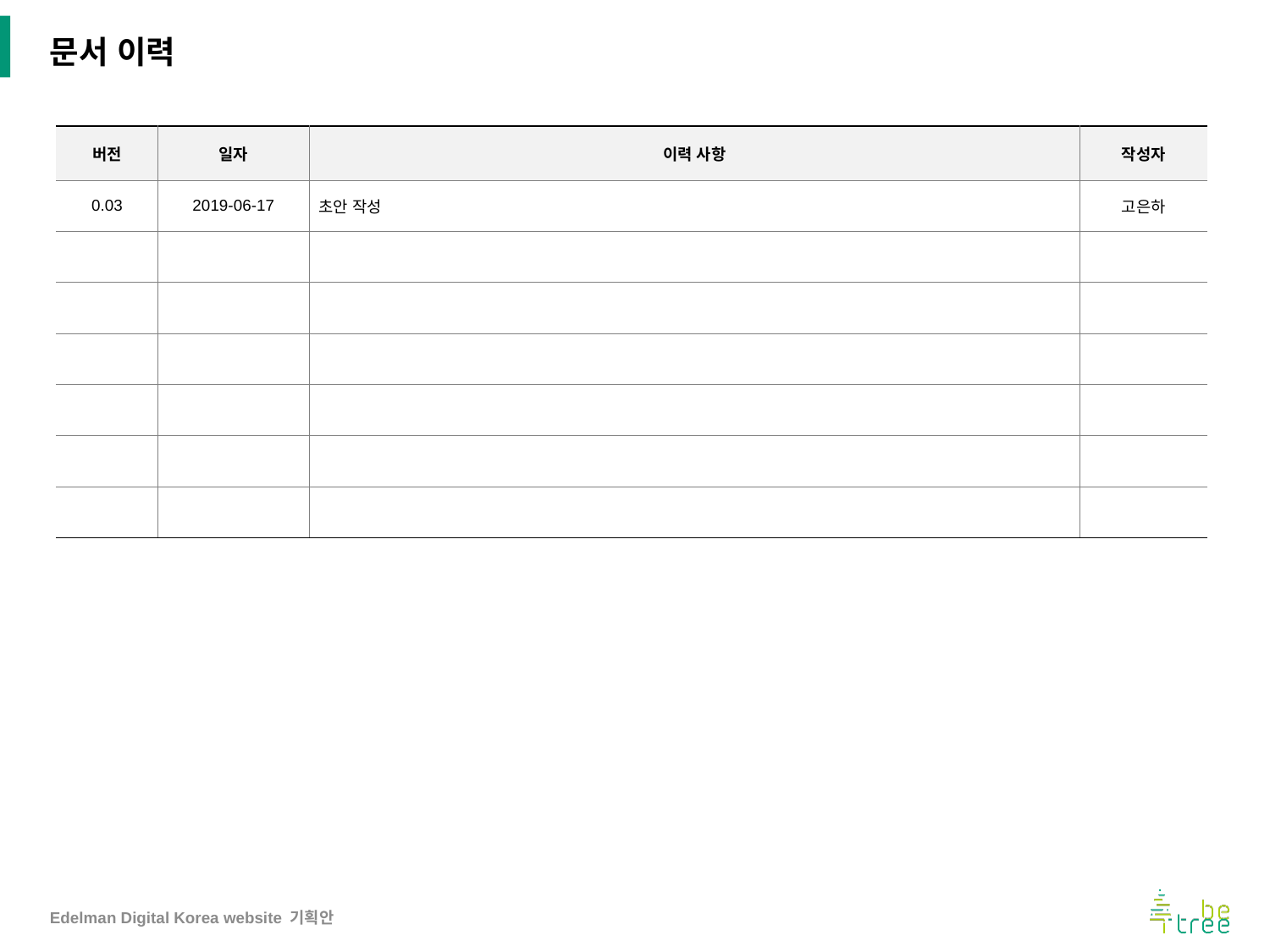

# 문서 이력
| 버전 | 일자 | 이력 사항 | 작성자 |
| --- | --- | --- | --- |
| 0.03 | 2019-06-17 | 초안 작성 | 고은하 |
|  |  |  |  |
|  |  |  |  |
|  |  |  |  |
|  |  |  |  |
|  |  |  |  |
|  |  |  |  |
Edelman Digital Korea website 기획안